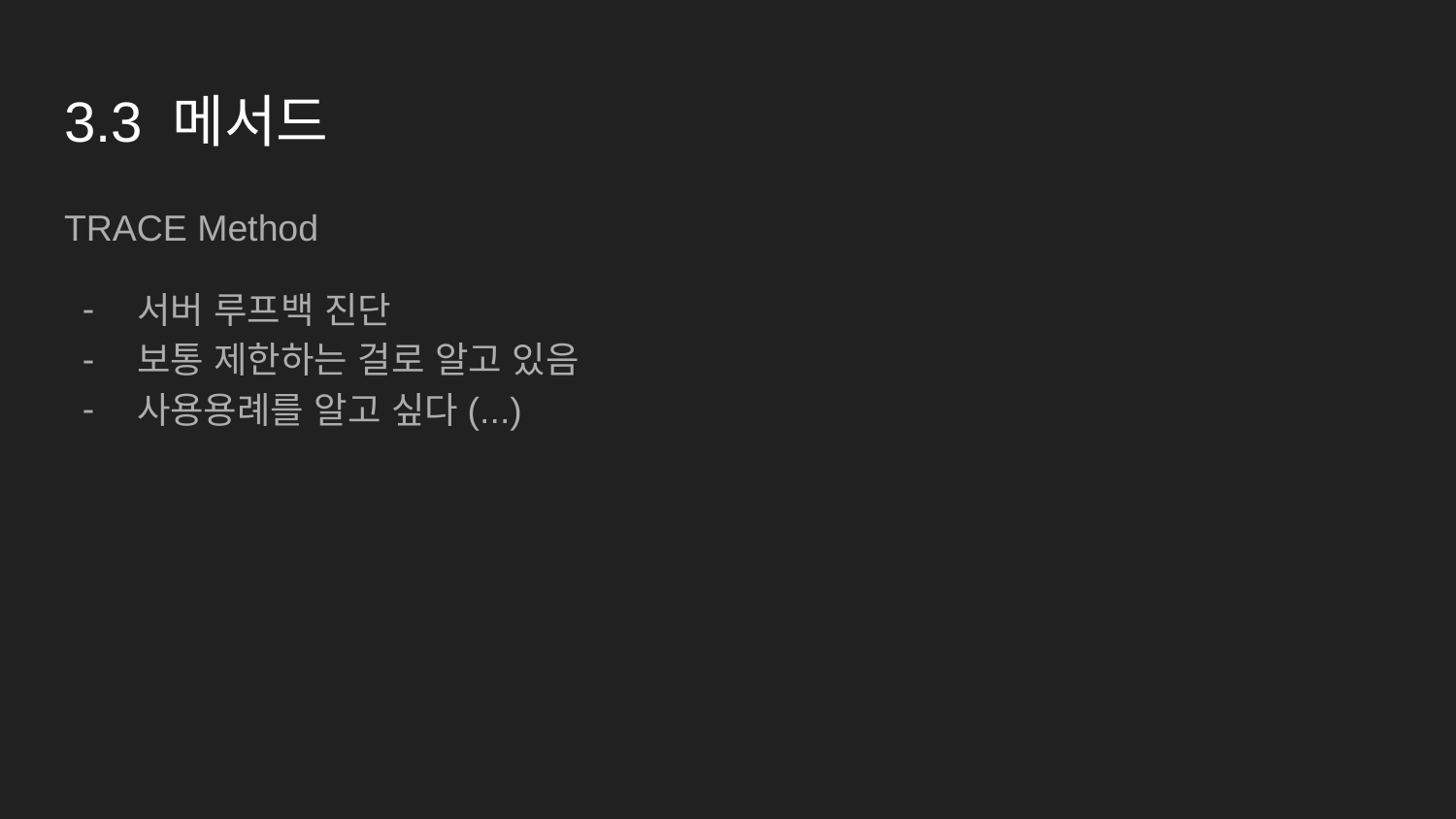

# 3.3 메서드
TRACE Method
서버 루프백 진단
보통 제한하는 걸로 알고 있음
사용용례를 알고 싶다(...)